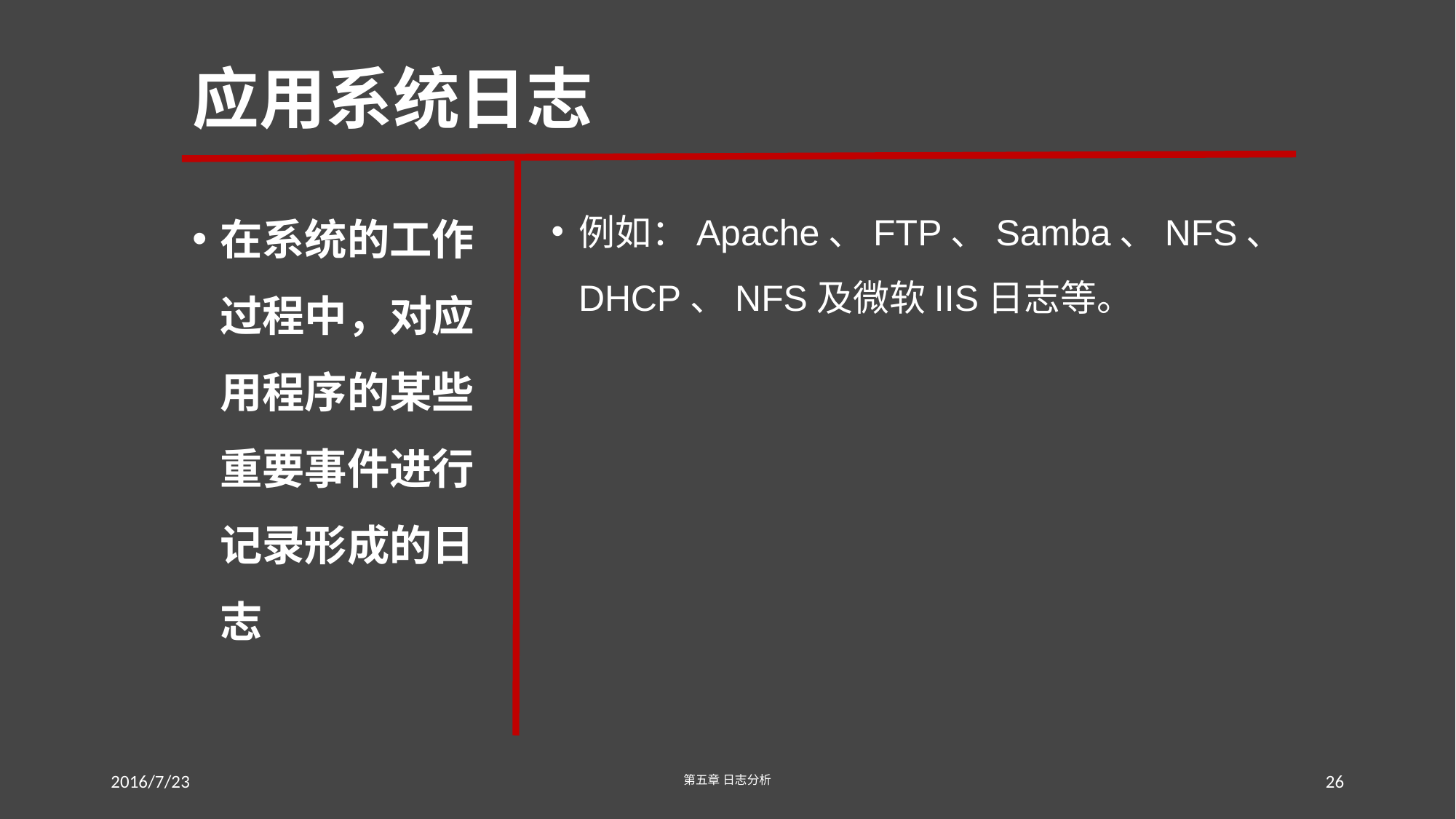

# 应用系统日志
在系统的工作过程中，对应用程序的某些重要事件进行记录形成的日志
例如：Apache、FTP、Samba、NFS、DHCP、NFS及微软IIS日志等。
2016/7/23
第五章 日志分析
26